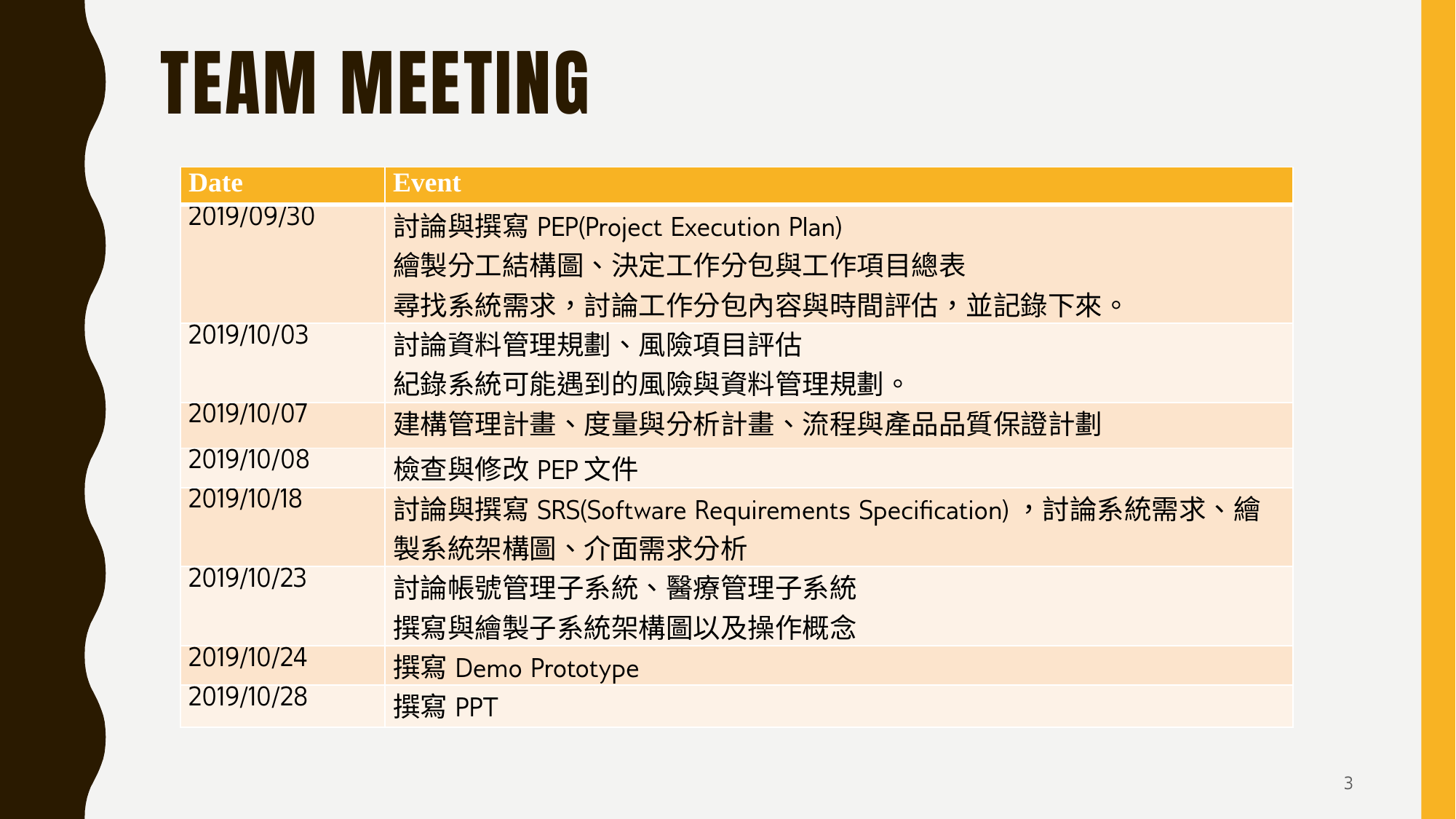

# Team Meeting
| Date | Event |
| --- | --- |
| 2019/09/30 | 討論與撰寫PEP(Project Execution Plan) 繪製分工結構圖、決定工作分包與工作項目總表 尋找系統需求，討論工作分包內容與時間評估，並記錄下來。 |
| 2019/10/03 | 討論資料管理規劃、風險項目評估 紀錄系統可能遇到的風險與資料管理規劃。 |
| 2019/10/07 | 建構管理計畫、度量與分析計畫、流程與產品品質保證計劃 |
| 2019/10/08 | 檢查與修改PEP文件 |
| 2019/10/18 | 討論與撰寫SRS(Software Requirements Specification)，討論系統需求、繪製系統架構圖、介面需求分析 |
| 2019/10/23 | 討論帳號管理子系統、醫療管理子系統 撰寫與繪製子系統架構圖以及操作概念 |
| 2019/10/24 | 撰寫Demo Prototype |
| 2019/10/28 | 撰寫PPT |
3